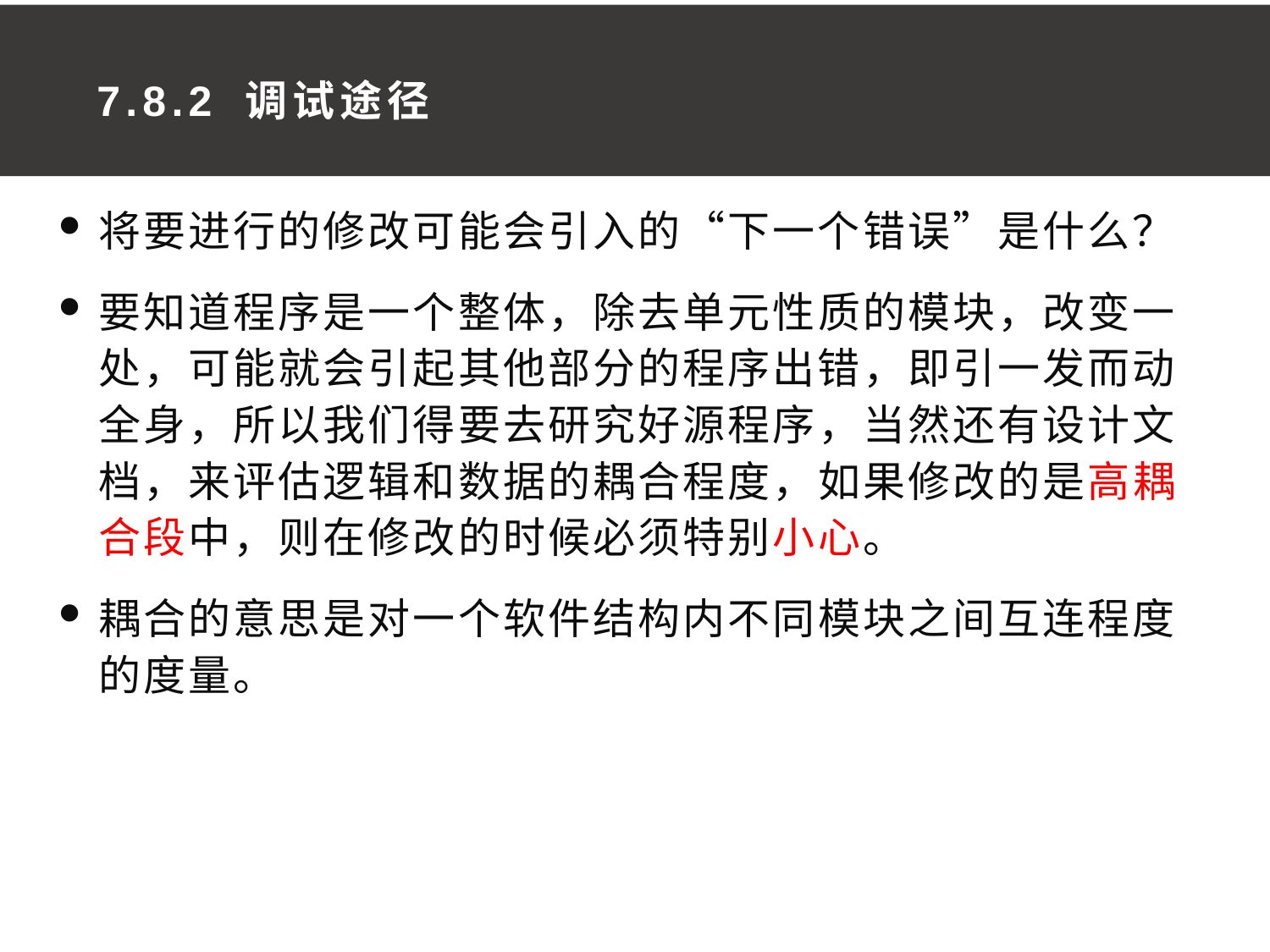

将要进行的修改可能会引入的“下一个错误”是什么？
要知道程序是一个整体，除去单元性质的模块，改变一处，可能就会引起其他部分的程序出错，即引一发而动全身，所以我们得要去研究好源程序，当然还有设计文档，来评估逻辑和数据的耦合程度，如果修改的是高耦合段中，则在修改的时候必须特别小心。
耦合的意思是对一个软件结构内不同模块之间互连程度的度量。
7.8.2 调试途径